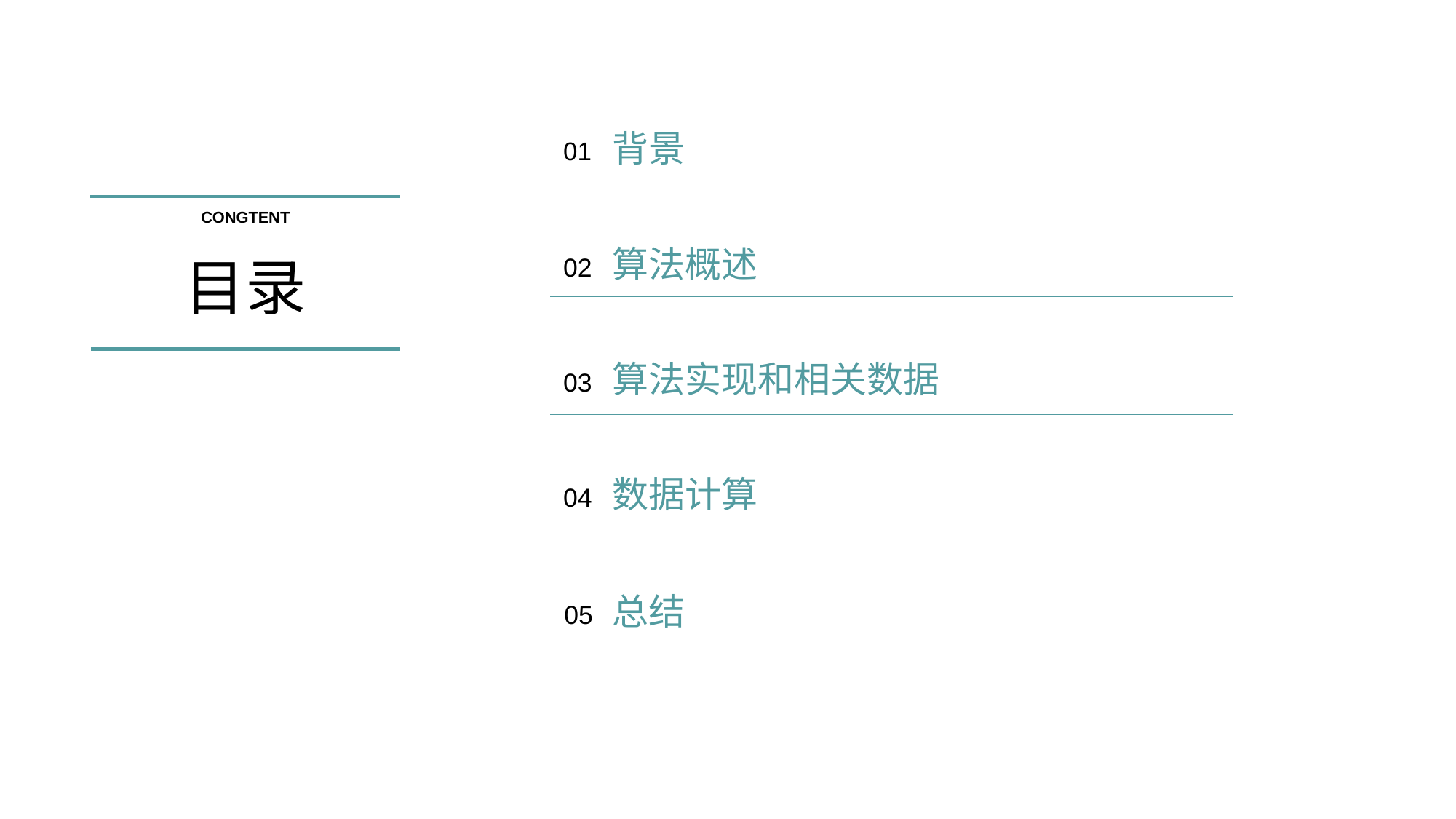

背景
01
CONGTENT
目录
算法概述
02
算法实现和相关数据
03
数据计算
04
总结
05